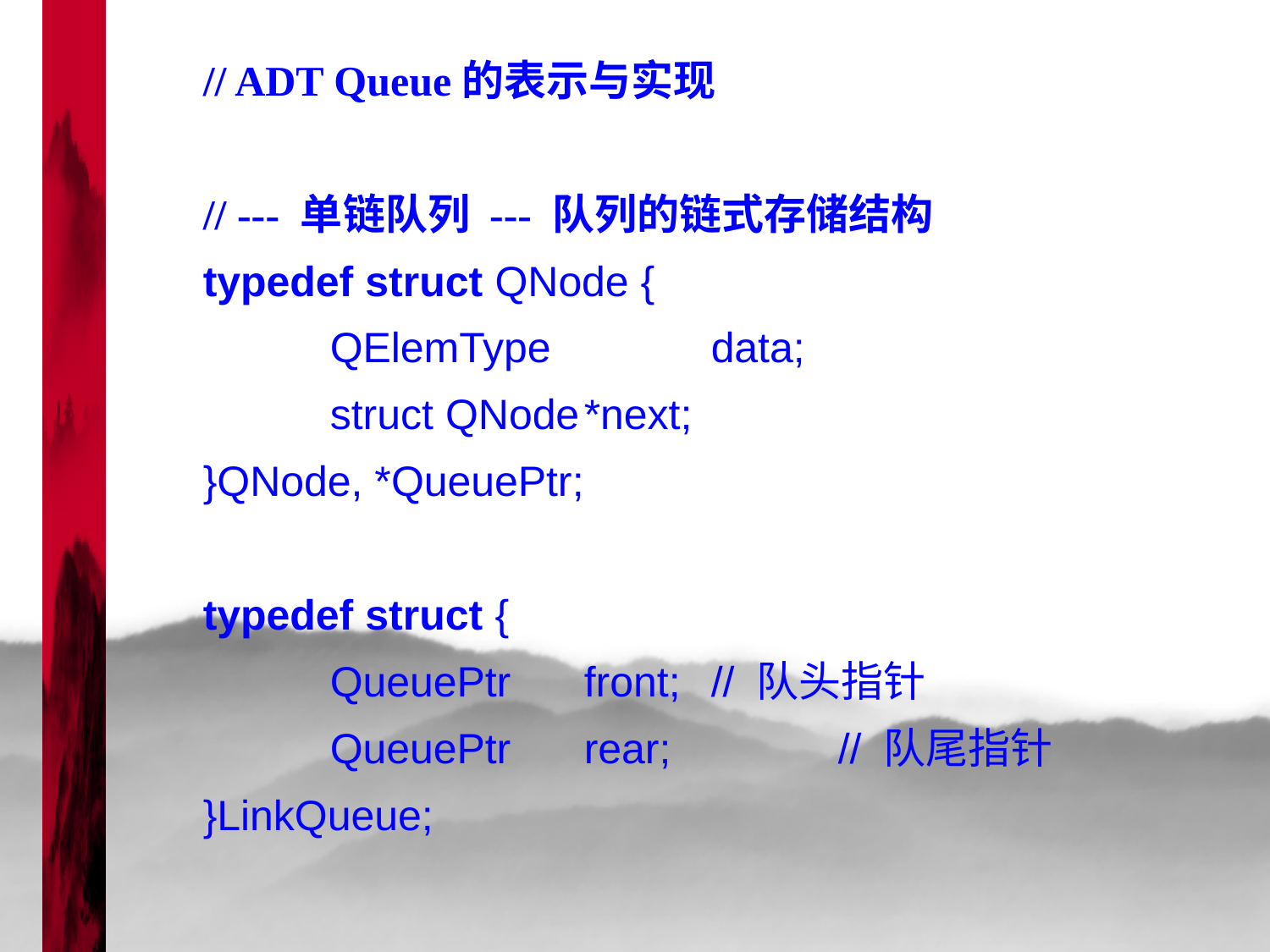

// ADT Queue的表示与实现

// --- 单链队列 --- 队列的链式存储结构
typedef struct QNode {
	QElemType		data;
	struct QNode	*next;
}QNode, *QueuePtr;

typedef struct {
	QueuePtr	front;	// 队头指针
	QueuePtr	rear;		// 队尾指针
}LinkQueue;